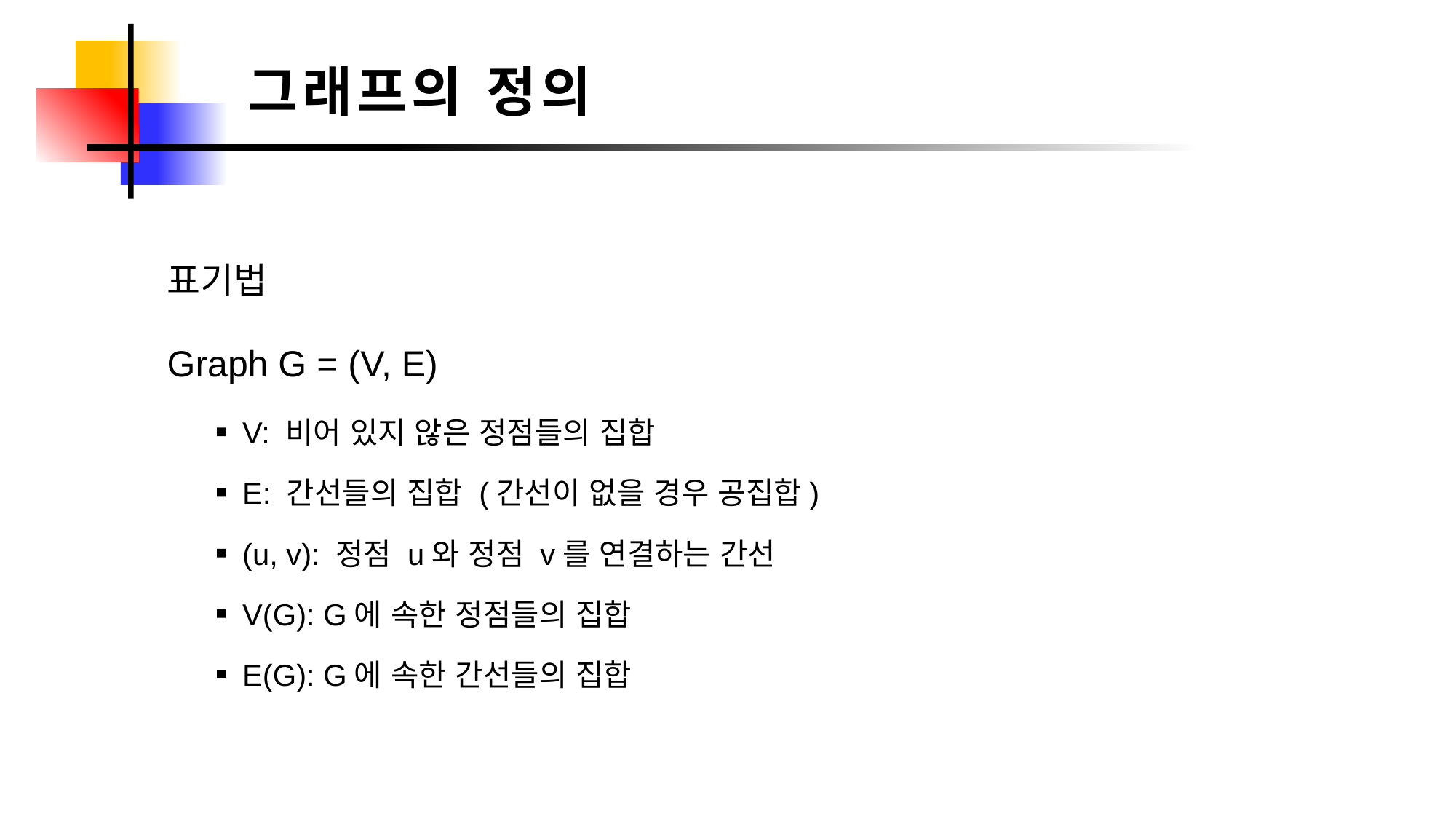

그래프의 정의
표기법
Graph G = (V, E)
V: 비어 있지 않은 정점들의 집합

E: 간선들의 집합 (간선이 없을 경우 공집합)

(u, v): 정점 u와 정점 v를 연결하는 간선

V(G): G에 속한 정점들의 집합

E(G): G에 속한 간선들의 집합